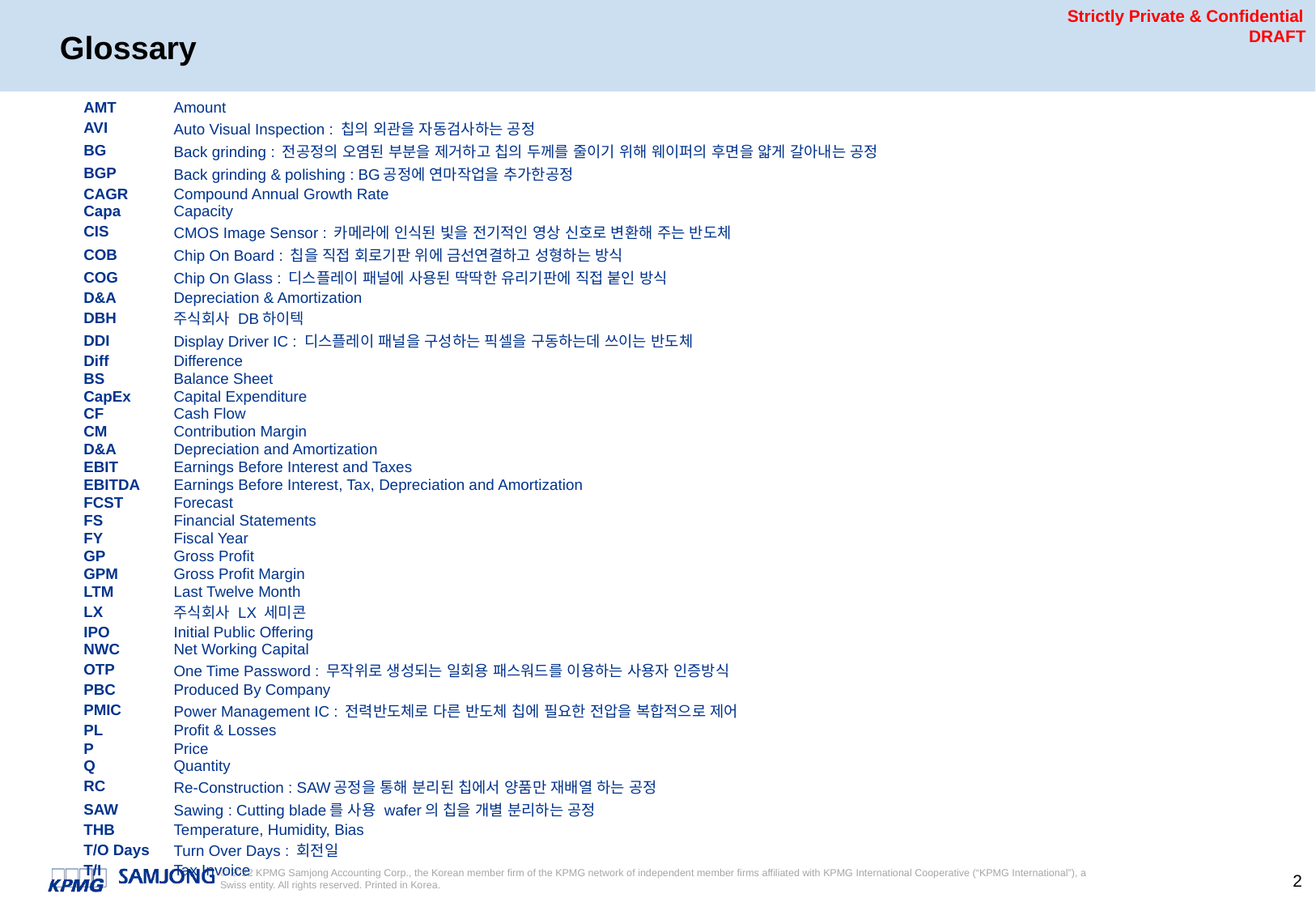

# Glossary
| AMT | Amount |
| --- | --- |
| AVI | Auto Visual Inspection : 칩의 외관을 자동검사하는 공정 |
| BG | Back grinding : 전공정의 오염된 부분을 제거하고 칩의 두께를 줄이기 위해 웨이퍼의 후면을 얇게 갈아내는 공정 |
| BGP | Back grinding & polishing : BG공정에 연마작업을 추가한공정 |
| CAGR | Compound Annual Growth Rate |
| Capa | Capacity |
| CIS | CMOS Image Sensor : 카메라에 인식된 빛을 전기적인 영상 신호로 변환해 주는 반도체 |
| COB | Chip On Board : 칩을 직접 회로기판 위에 금선연결하고 성형하는 방식 |
| COG | Chip On Glass : 디스플레이 패널에 사용된 딱딱한 유리기판에 직접 붙인 방식 |
| D&A | Depreciation & Amortization |
| DBH | 주식회사 DB하이텍 |
| DDI | Display Driver IC : 디스플레이 패널을 구성하는 픽셀을 구동하는데 쓰이는 반도체 |
| Diff | Difference |
| BS | Balance Sheet |
| CapEx | Capital Expenditure |
| CF | Cash Flow |
| CM | Contribution Margin |
| D&A | Depreciation and Amortization |
| EBIT | Earnings Before Interest and Taxes |
| EBITDA | Earnings Before Interest, Tax, Depreciation and Amortization |
| FCST | Forecast |
| FS | Financial Statements |
| FY | Fiscal Year |
| GP | Gross Profit |
| GPM | Gross Profit Margin |
| LTM | Last Twelve Month |
| LX | 주식회사 LX 세미콘 |
| IPO | Initial Public Offering |
| NWC | Net Working Capital |
| OTP | One Time Password : 무작위로 생성되는 일회용 패스워드를 이용하는 사용자 인증방식 |
| PBC | Produced By Company |
| PMIC | Power Management IC : 전력반도체로 다른 반도체 칩에 필요한 전압을 복합적으로 제어 |
| PL | Profit & Losses |
| P | Price |
| Q | Quantity |
| RC | Re-Construction : SAW공정을 통해 분리된 칩에서 양품만 재배열 하는 공정 |
| SAW | Sawing : Cutting blade를 사용 wafer의 칩을 개별 분리하는 공정 |
| THB | Temperature, Humidity, Bias |
| T/O Days | Turn Over Days : 회전일 |
| T/I | Tax Invoice |